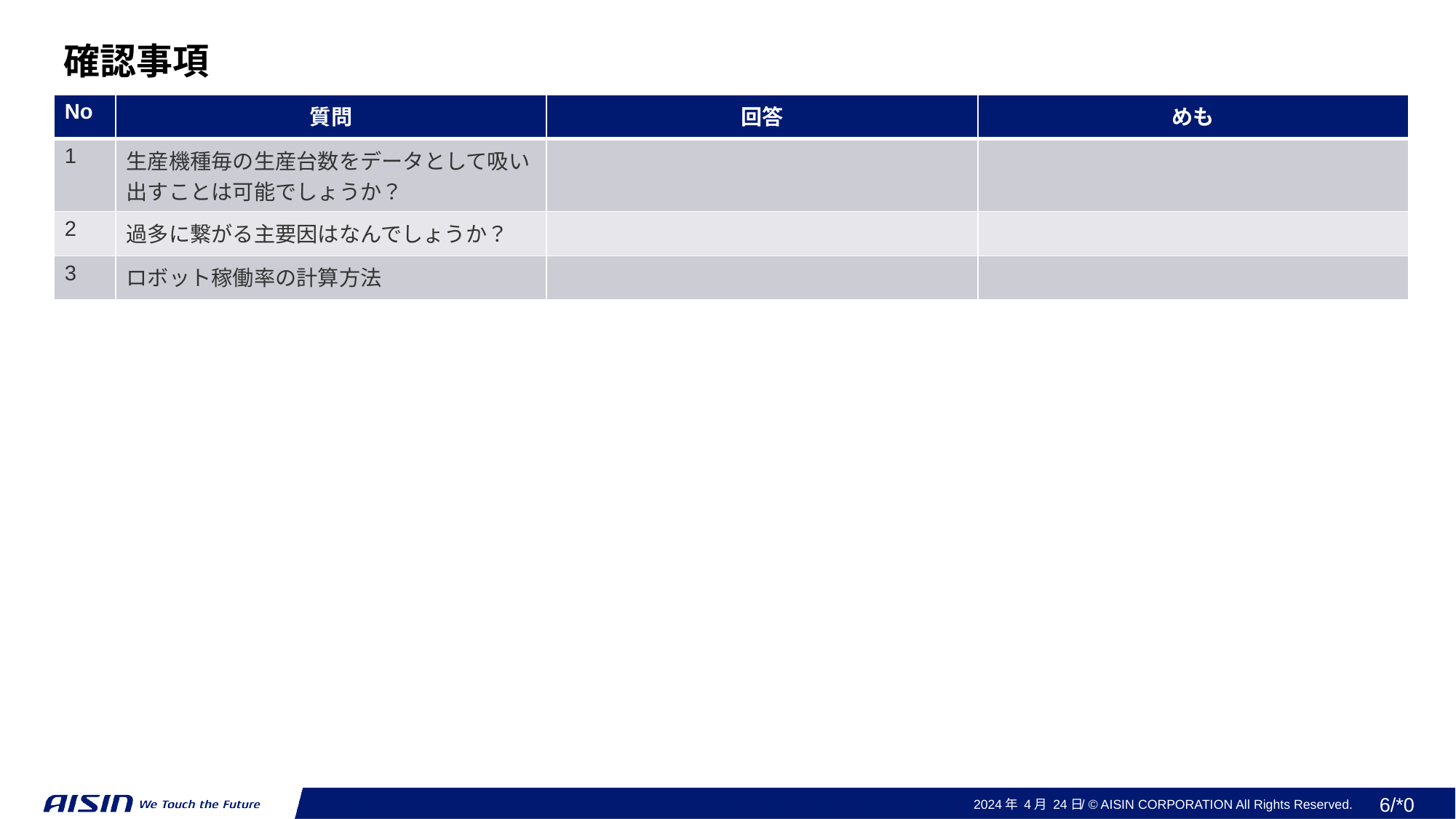

確認事項

| No | 質問 | 回答 | めも |
| --- | --- | --- | --- |
| 1 | 生産機種毎の生産台数をデータとして吸い出すことは可能でしょうか？ |  |  |
| 2 | 過多に繋がる主要因はなんでしょうか？ |  |  |
| 3 | ロボット稼働率の計算方法 |  |  |
2024年 4月 24日